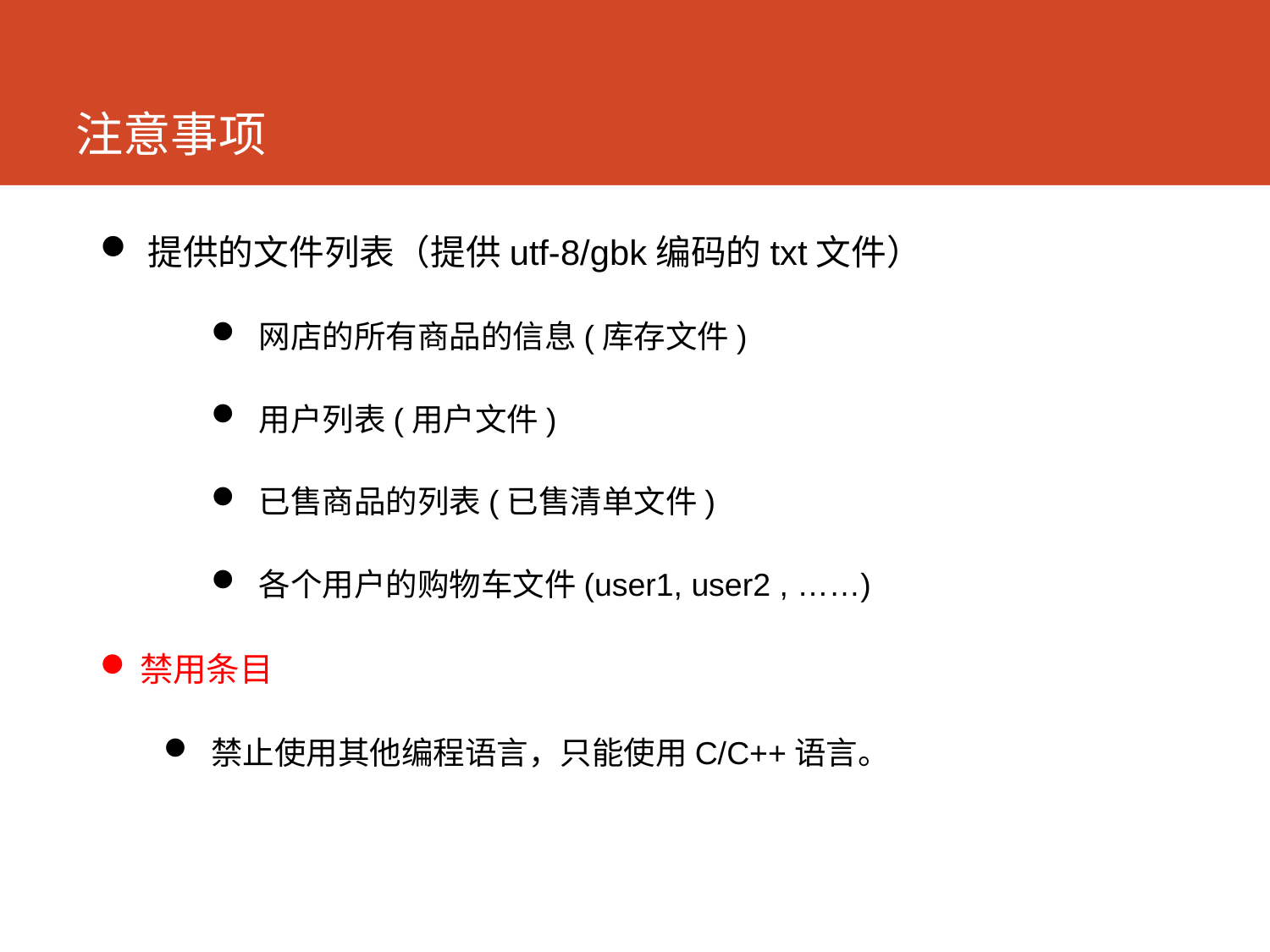

# 注意事项
提供的文件列表（提供utf-8/gbk编码的txt文件）
网店的所有商品的信息(库存文件)
用户列表(用户文件)
已售商品的列表(已售清单文件)
各个用户的购物车文件(user1, user2 , ……)
禁用条目
禁止使用其他编程语言，只能使用C/C++语言。